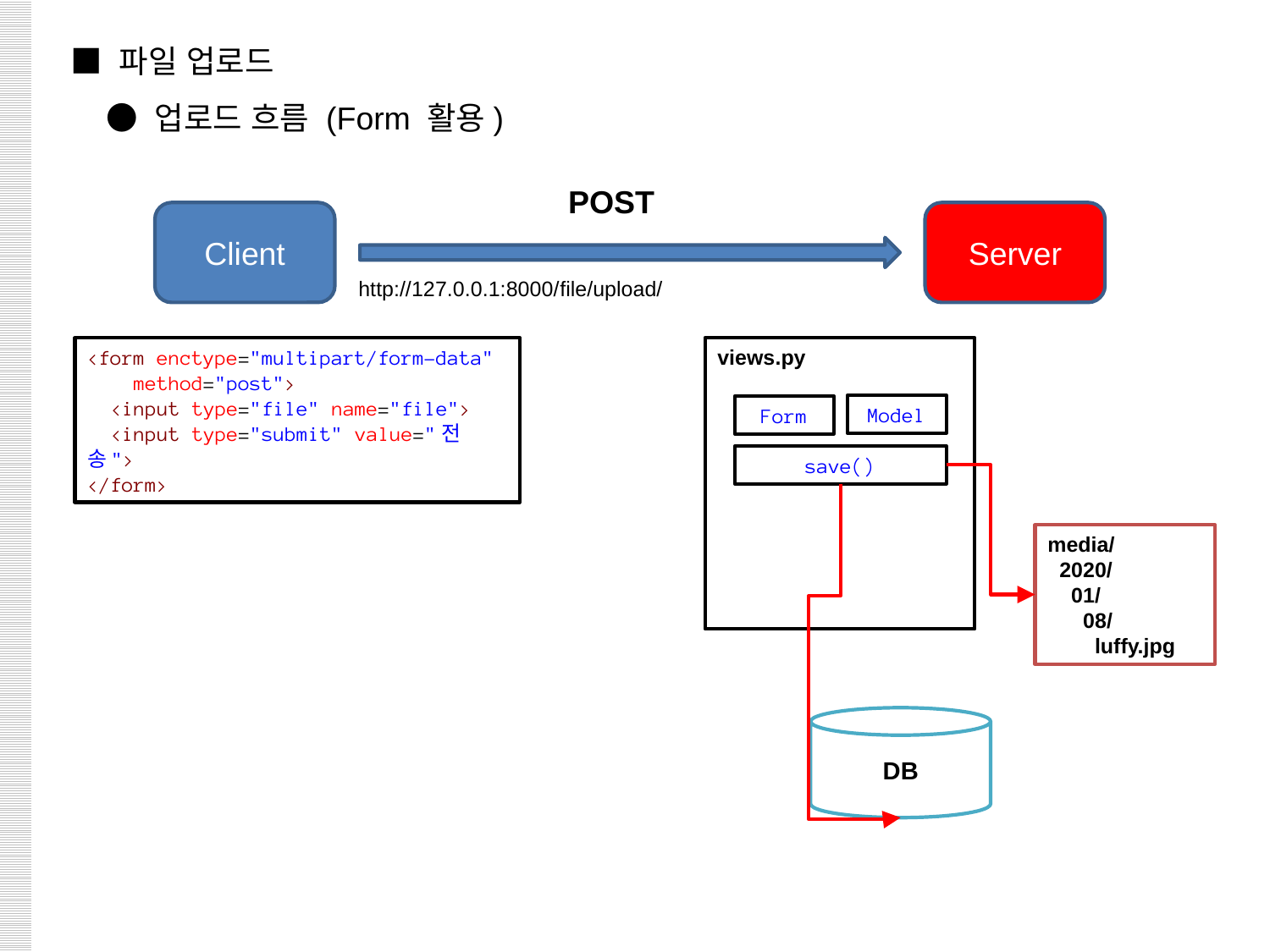

■ 파일 업로드
    ● 업로드 흐름 (Form 활용)
POST
Client
Server

http://127.0.0.1:8000/file/upload/
<form enctype="multipart/form-data"
    method="post">
  <input type="file" name="file">
  <input type="submit" value="전송">
</form>
views.py

Model
Form
save()
media/
  2020/
    01/
      08/
        luffy.jpg
DB